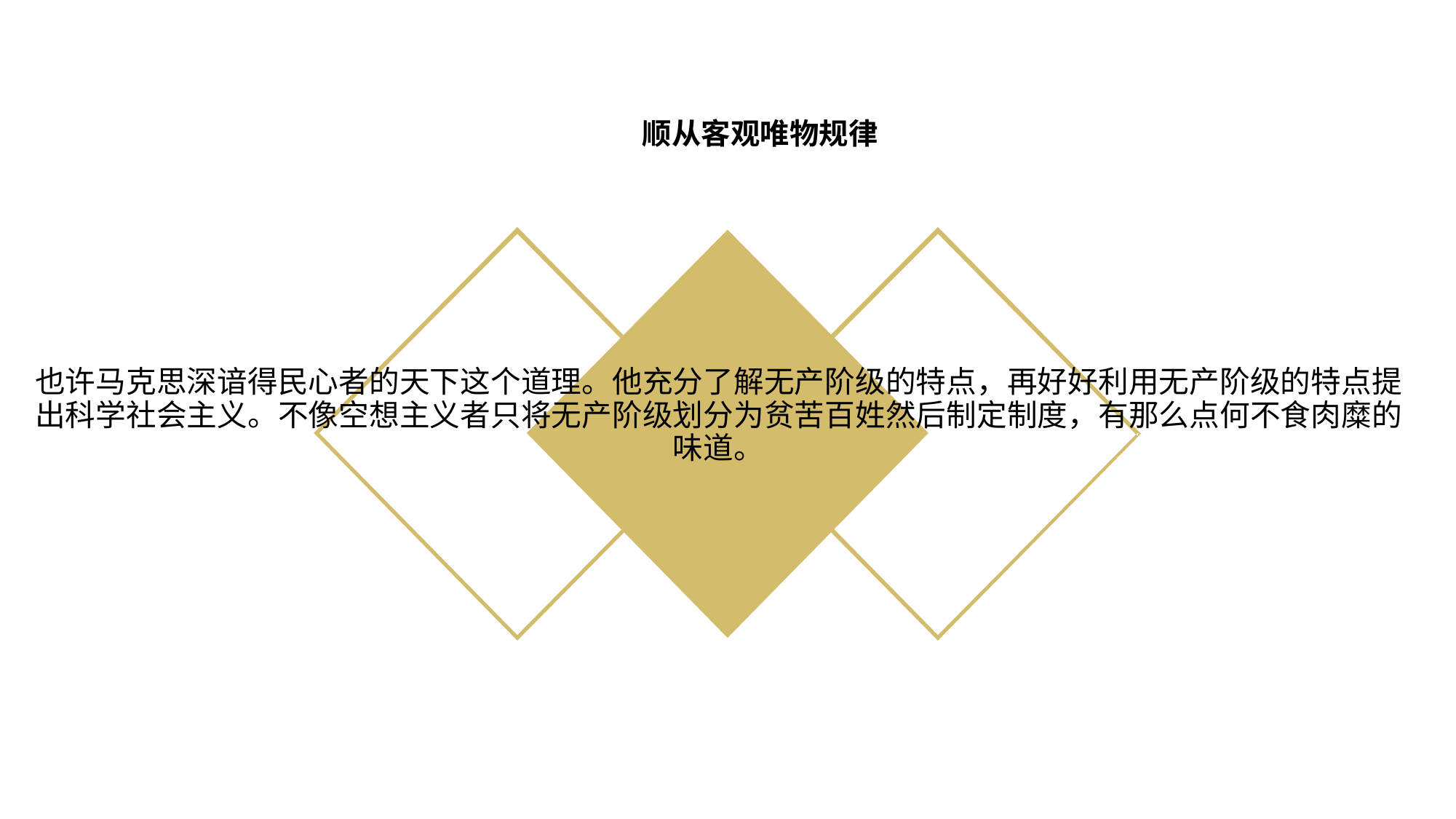

# 顺从客观唯物规律
也许马克思深谙得民心者的天下这个道理。他充分了解无产阶级的特点，再好好利用无产阶级的特点提出科学社会主义。不像空想主义者只将无产阶级划分为贫苦百姓然后制定制度，有那么点何不食肉糜的味道。